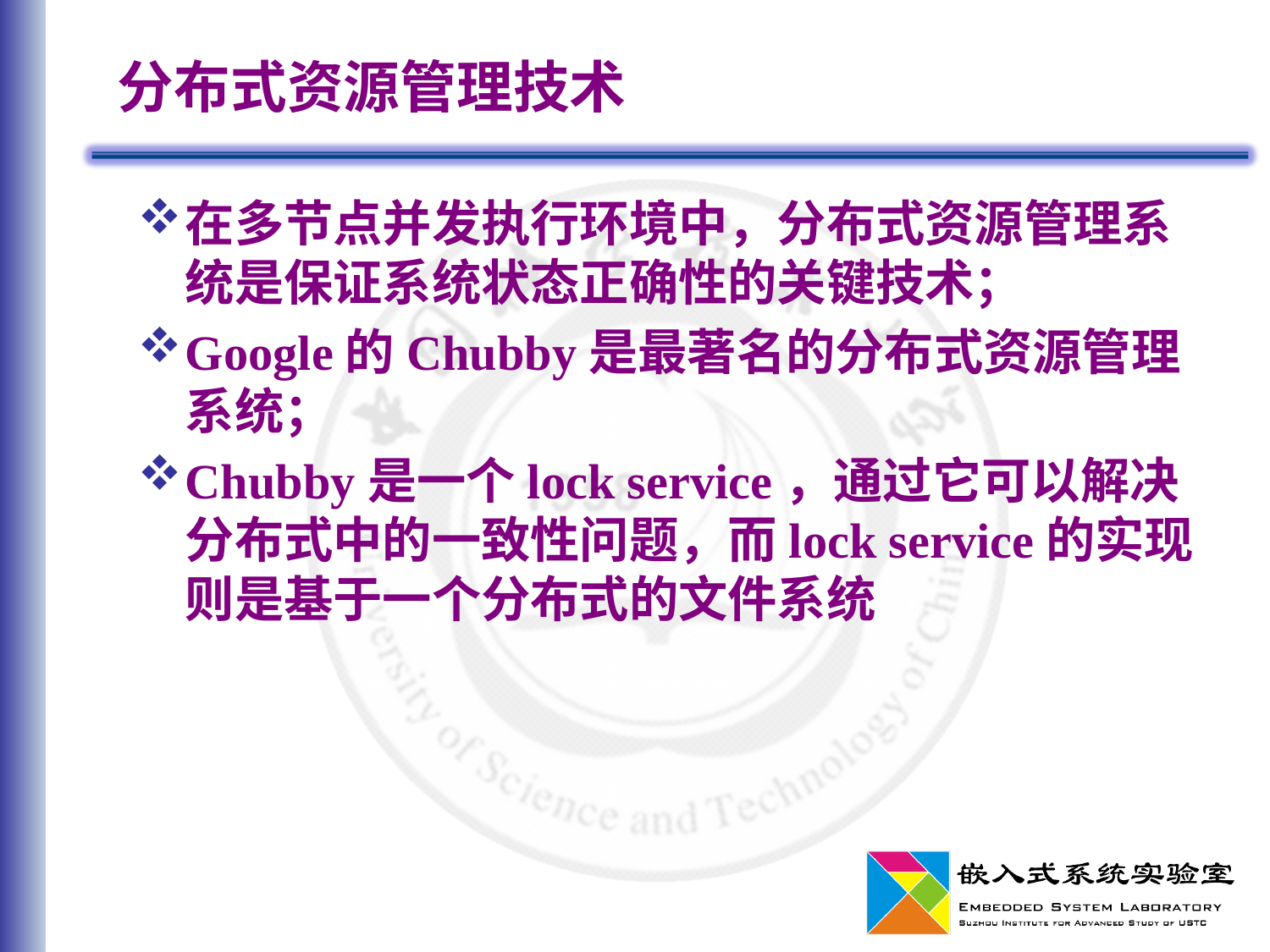

# 分布式资源管理技术
在多节点并发执行环境中，分布式资源管理系统是保证系统状态正确性的关键技术；
Google的Chubby是最著名的分布式资源管理系统；
Chubby是一个lock service，通过它可以解决分布式中的一致性问题，而lock service的实现则是基于一个分布式的文件系统